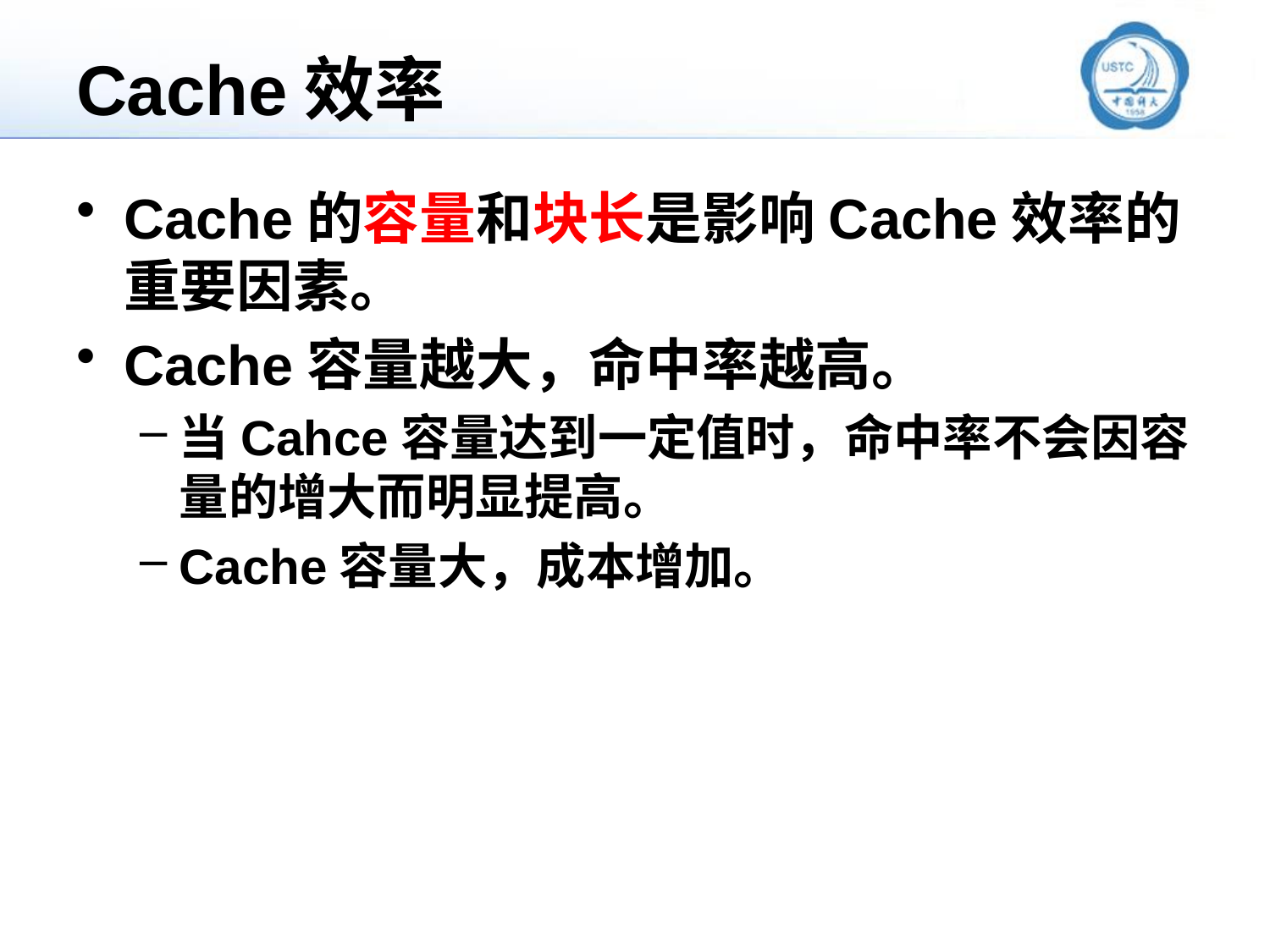

# Cache效率
Cache的容量和块长是影响Cache效率的重要因素。
Cache容量越大，命中率越高。
当Cahce容量达到一定值时，命中率不会因容量的增大而明显提高。
Cache容量大，成本增加。